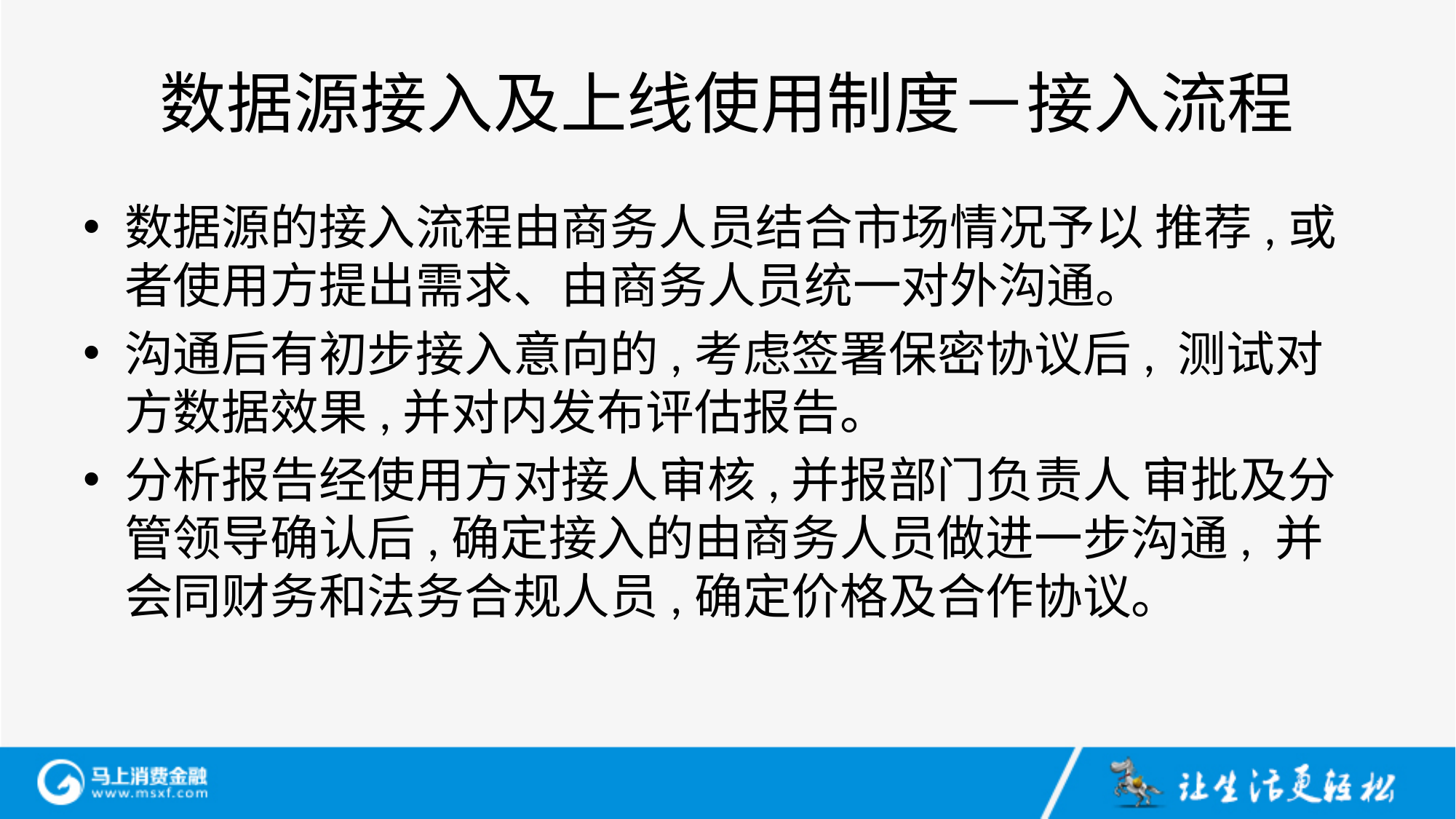

# 数据源接入及上线使用制度－接入流程
数据源的接入流程由商务人员结合市场情况予以 推荐,或者使用方提出需求、由商务人员统一对外沟通。
沟通后有初步接入意向的,考虑签署保密协议后, 测试对方数据效果,并对内发布评估报告。
分析报告经使用方对接人审核,并报部门负责人 审批及分管领导确认后,确定接入的由商务人员做进一步沟通, 并会同财务和法务合规人员,确定价格及合作协议。